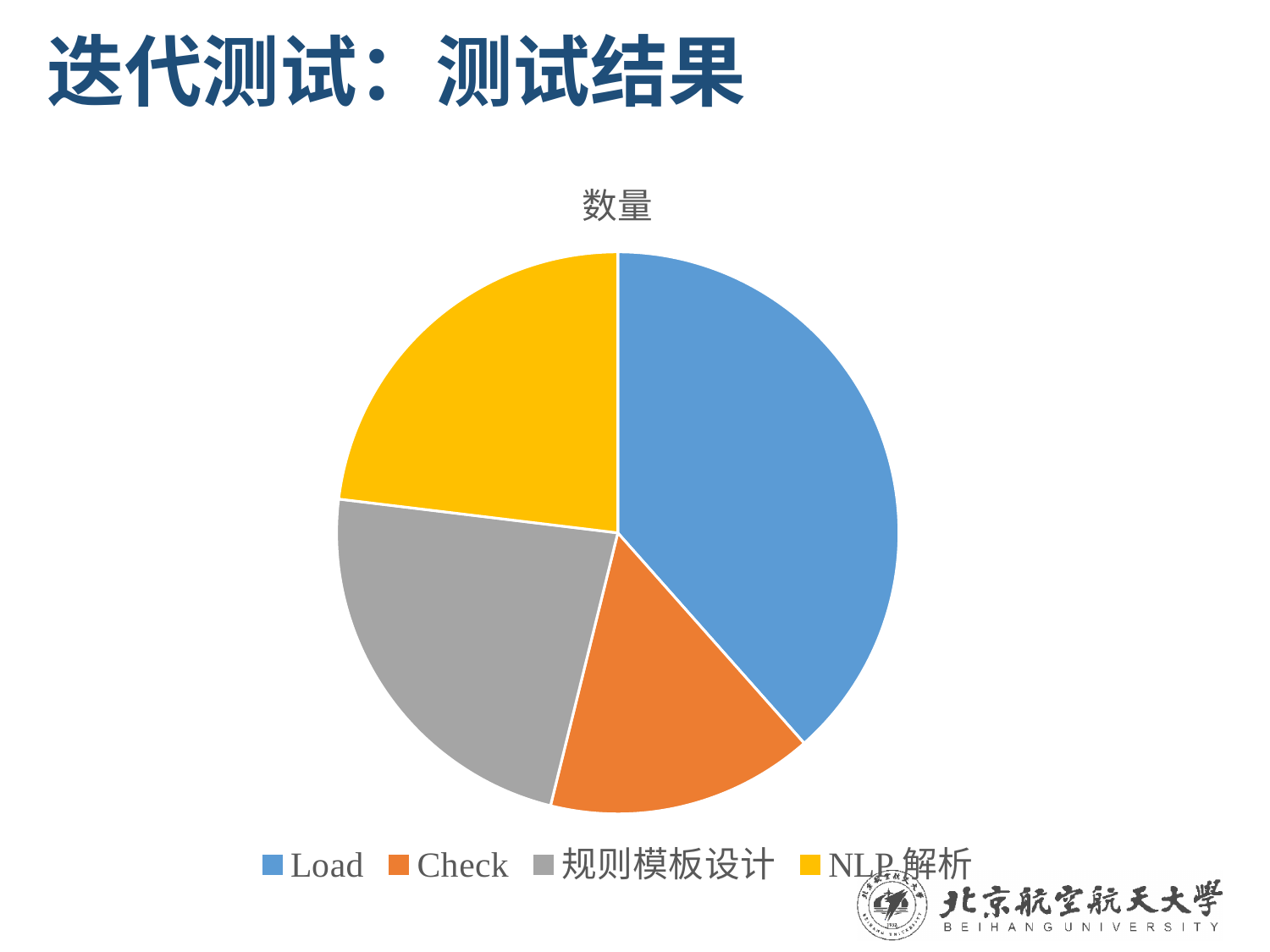

# 迭代测试：测试结果

### Chart:

| Category | 数量 |
|---|---|
| Load | 5.0 |
| Check | 2.0 |
| 规则模板设计 | 3.0 |
| NLP解析 | 3.0 |